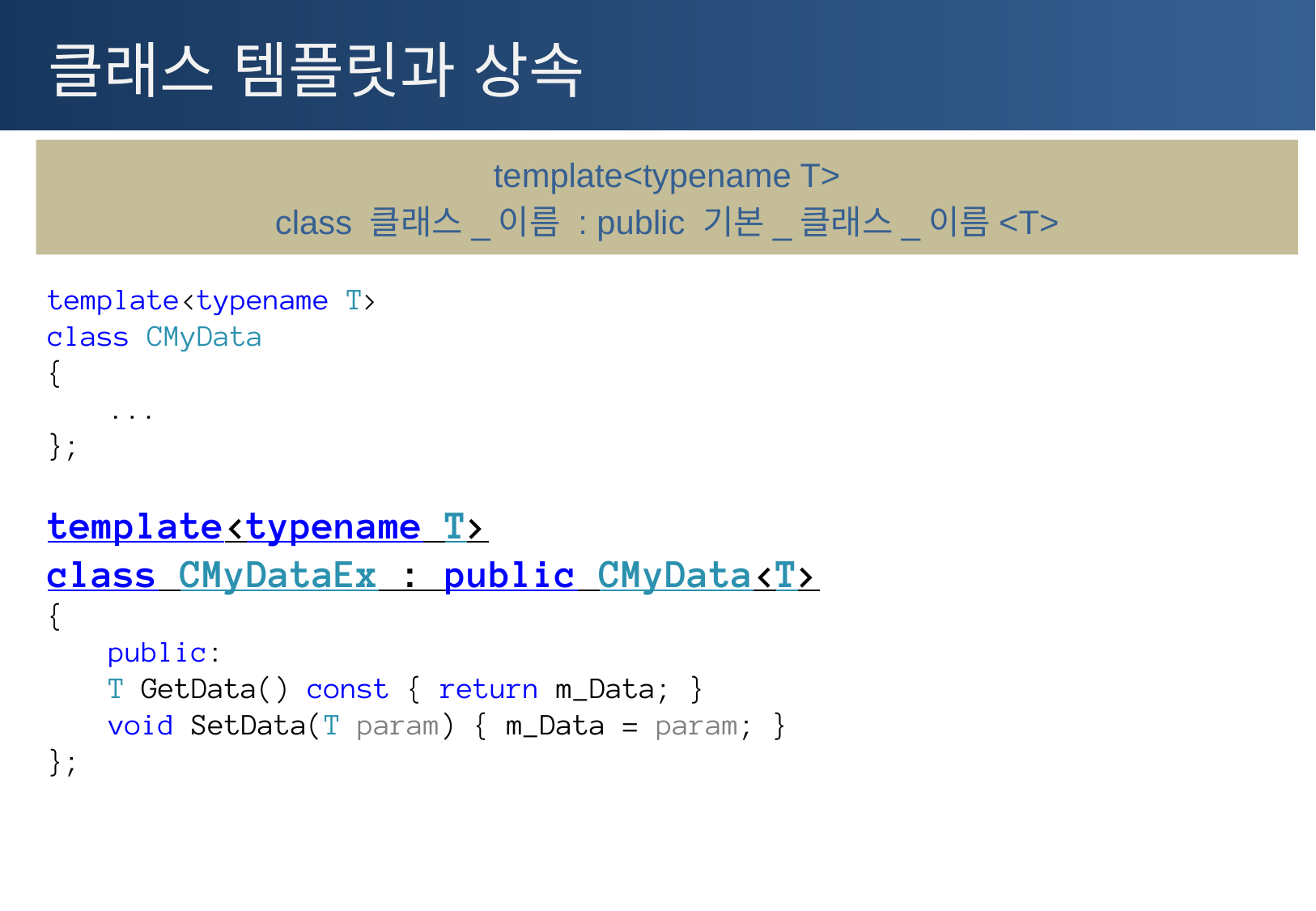

# 클래스 템플릿과 상속
template<typename T>
class 클래스_이름 : public 기본_클래스_이름<T>
template<typename T>
class CMyData
{
...
};

template<typename T>
class CMyDataEx : public CMyData<T>
{
public:
T GetData() const { return m_Data; }
void SetData(T param) { m_Data = param; }
};